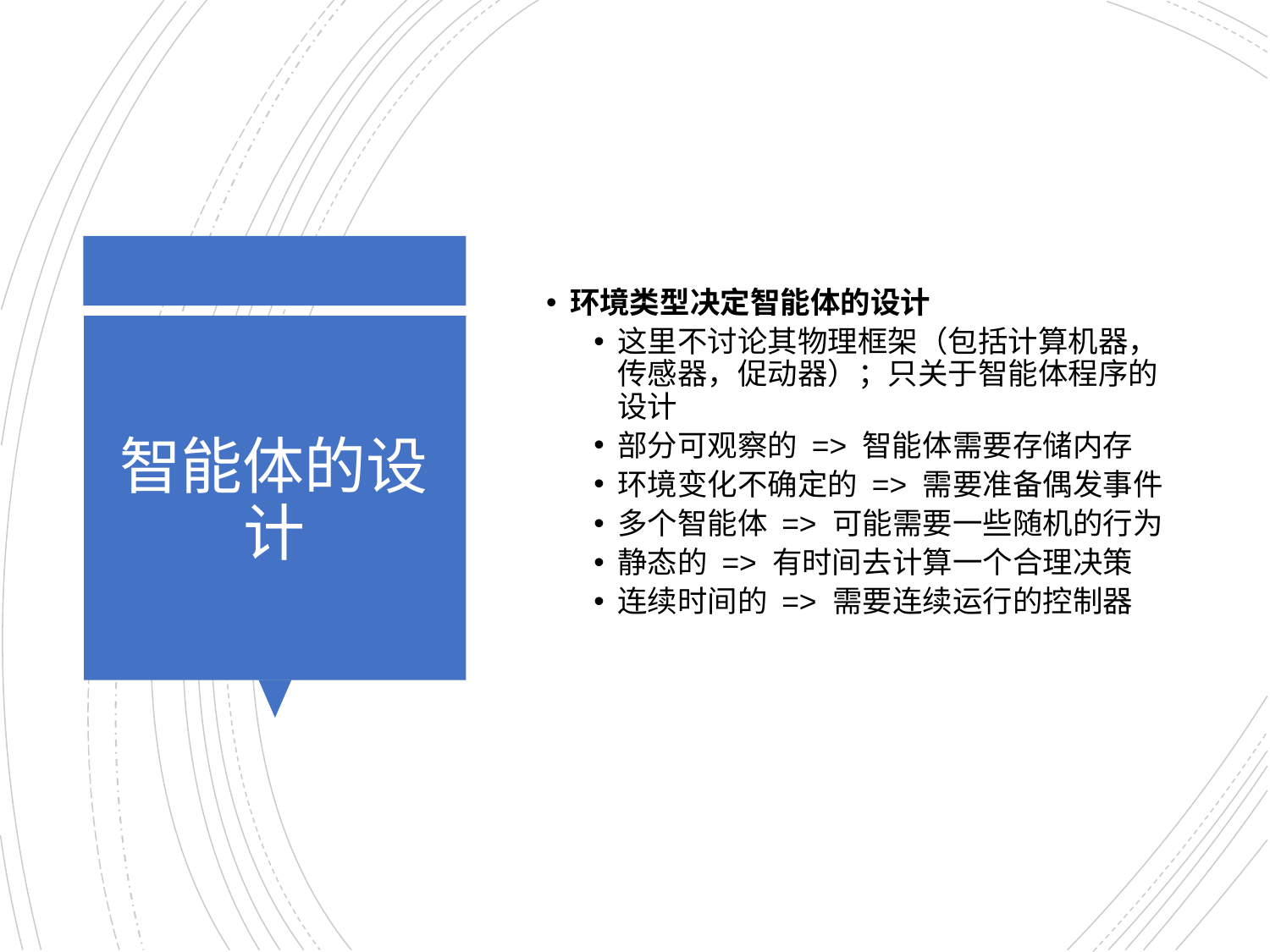

环境类型决定智能体的设计
这里不讨论其物理框架（包括计算机器，传感器，促动器）；只关于智能体程序的设计
部分可观察的 => 智能体需要存储内存
环境变化不确定的 => 需要准备偶发事件
多个智能体 => 可能需要一些随机的行为
静态的 => 有时间去计算一个合理决策
连续时间的 => 需要连续运行的控制器

# 智能体的设计